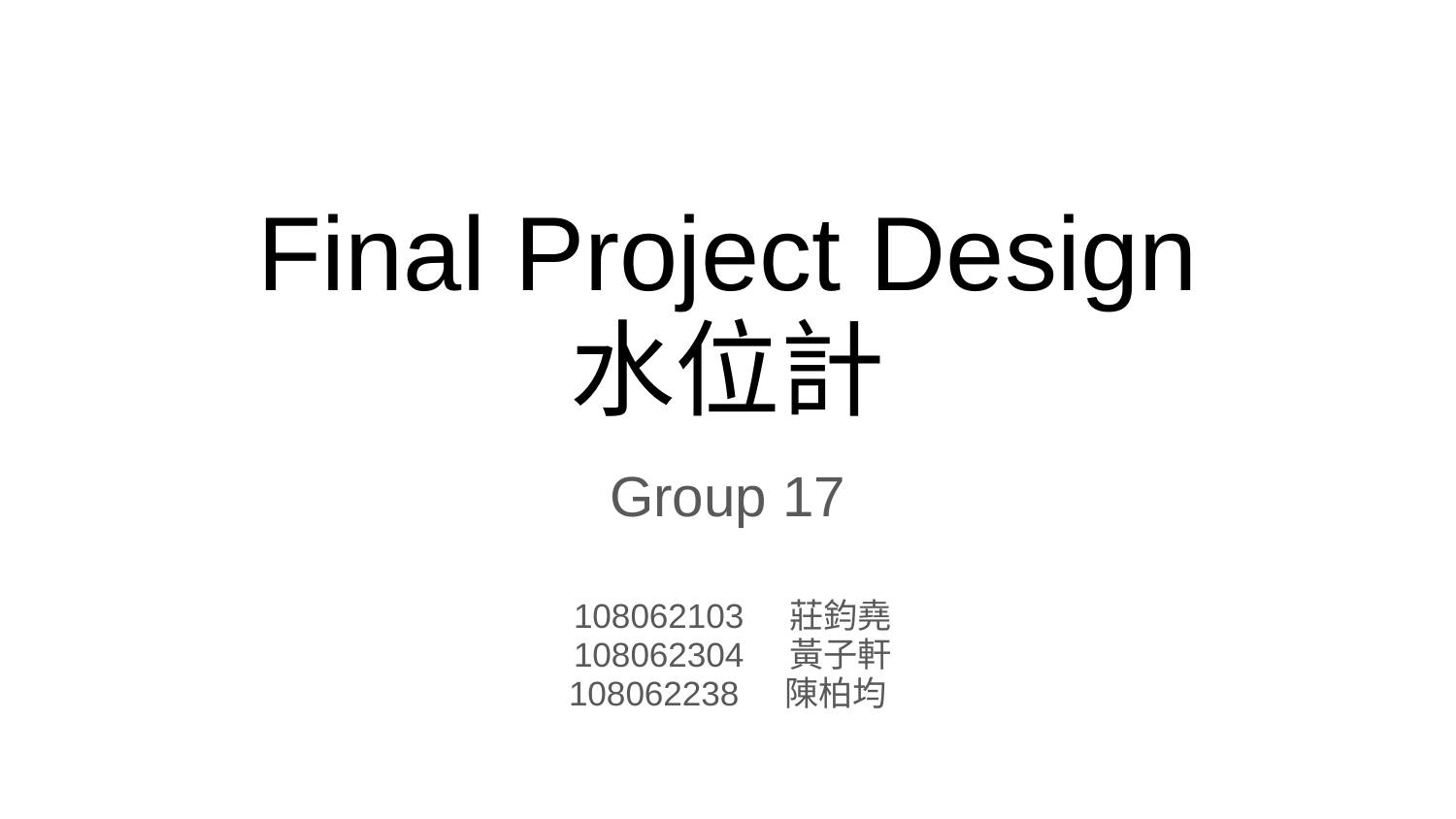

# Final Project Design
水位計
Group 17
108062103    莊鈞堯
108062304    黃子軒
108062238    陳柏均